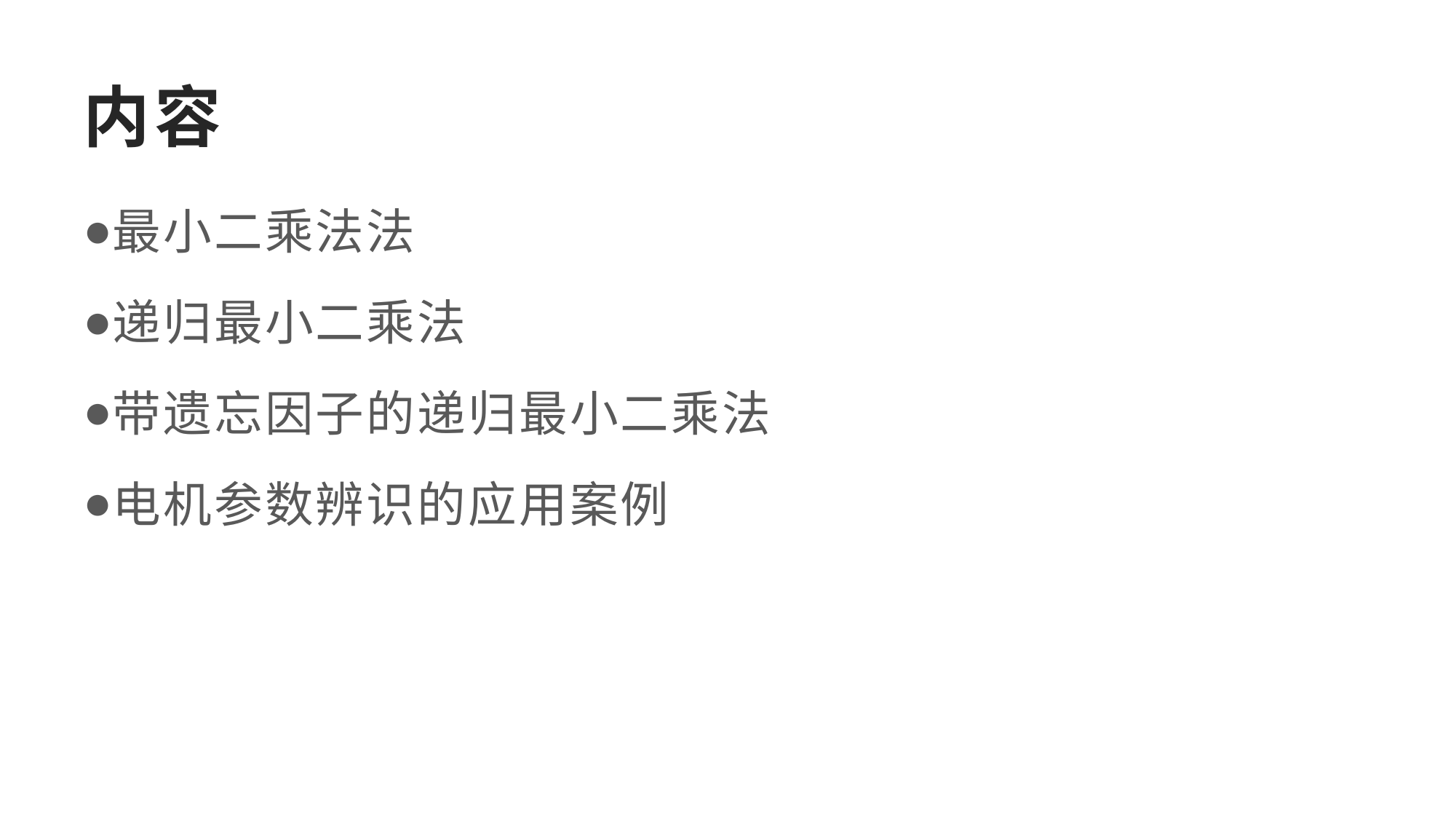

# 内容
最小二乘法法
递归最小二乘法
带遗忘因子的递归最小二乘法
电机参数辨识的应用案例